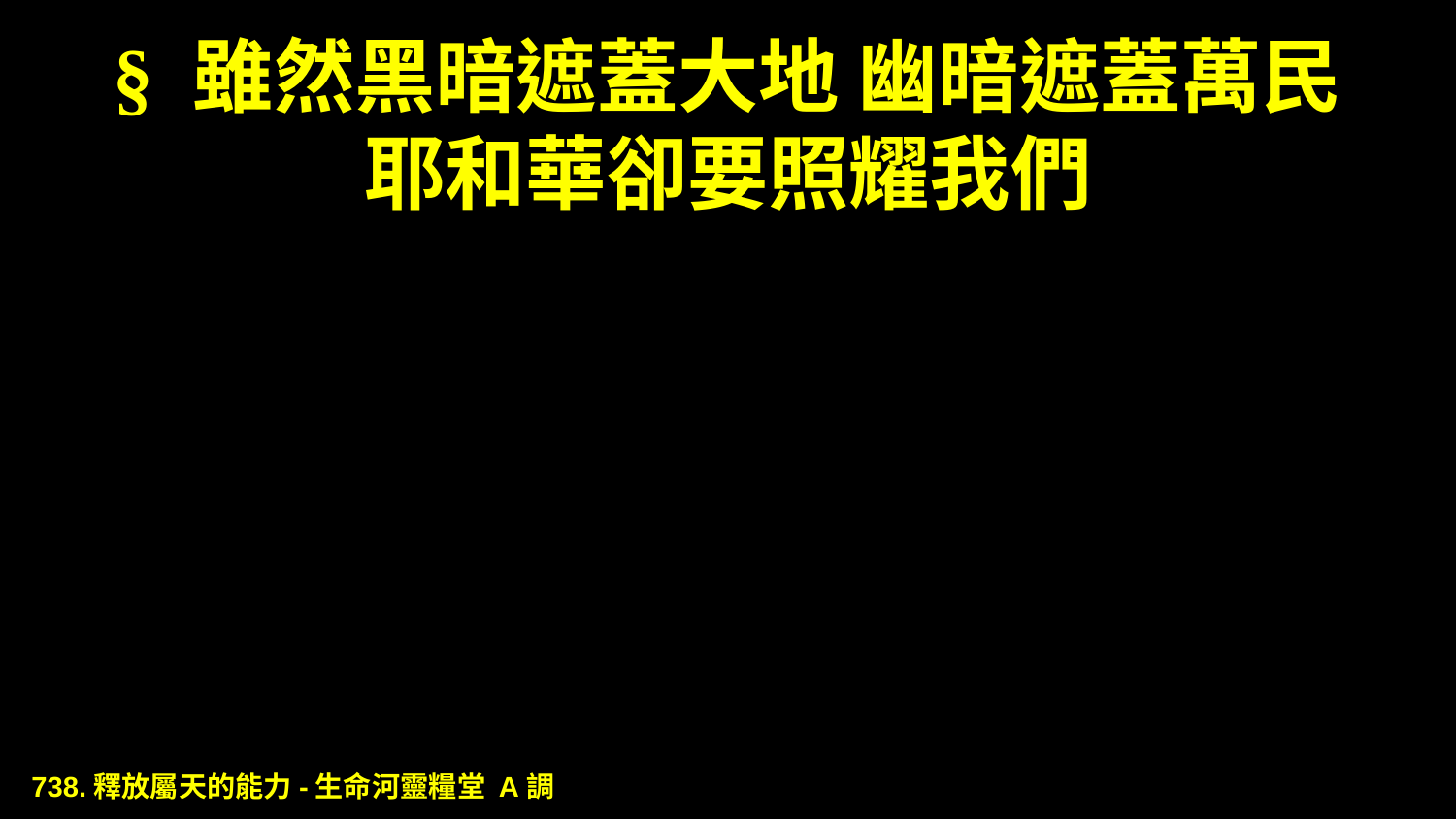

# § 雖然黑暗遮蓋大地 幽暗遮蓋萬民 耶和華卻要照耀我們
738.釋放屬天的能力-生命河靈糧堂 A調